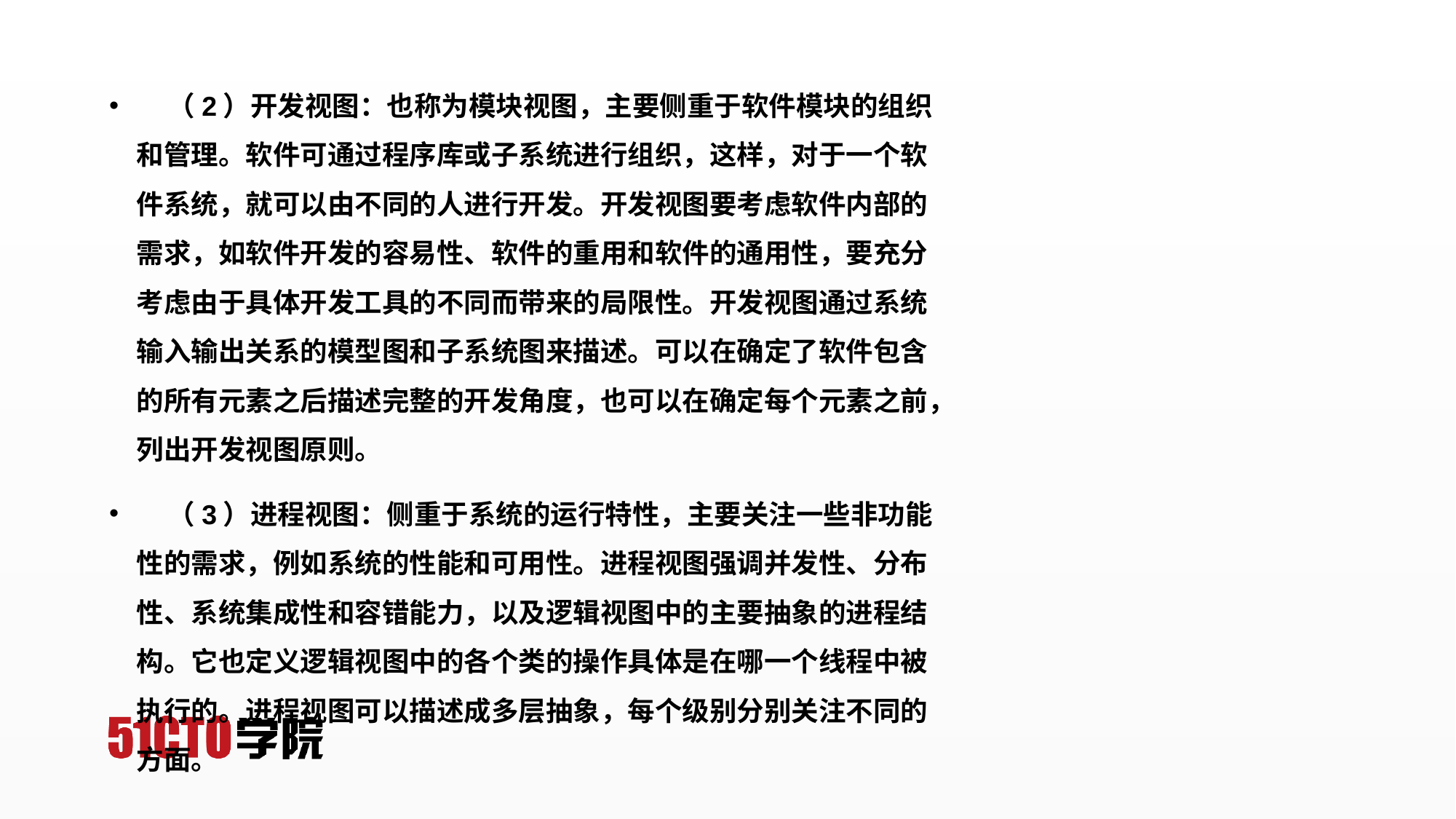

（2）开发视图：也称为模块视图，主要侧重于软件模块的组织和管理。软件可通过程序库或子系统进行组织，这样，对于一个软件系统，就可以由不同的人进行开发。开发视图要考虑软件内部的需求，如软件开发的容易性、软件的重用和软件的通用性，要充分考虑由于具体开发工具的不同而带来的局限性。开发视图通过系统输入输出关系的模型图和子系统图来描述。可以在确定了软件包含的所有元素之后描述完整的开发角度，也可以在确定每个元素之前，列出开发视图原则。
    （3）进程视图：侧重于系统的运行特性，主要关注一些非功能性的需求，例如系统的性能和可用性。进程视图强调并发性、分布性、系统集成性和容错能力，以及逻辑视图中的主要抽象的进程结构。它也定义逻辑视图中的各个类的操作具体是在哪一个线程中被执行的。进程视图可以描述成多层抽象，每个级别分别关注不同的方面。